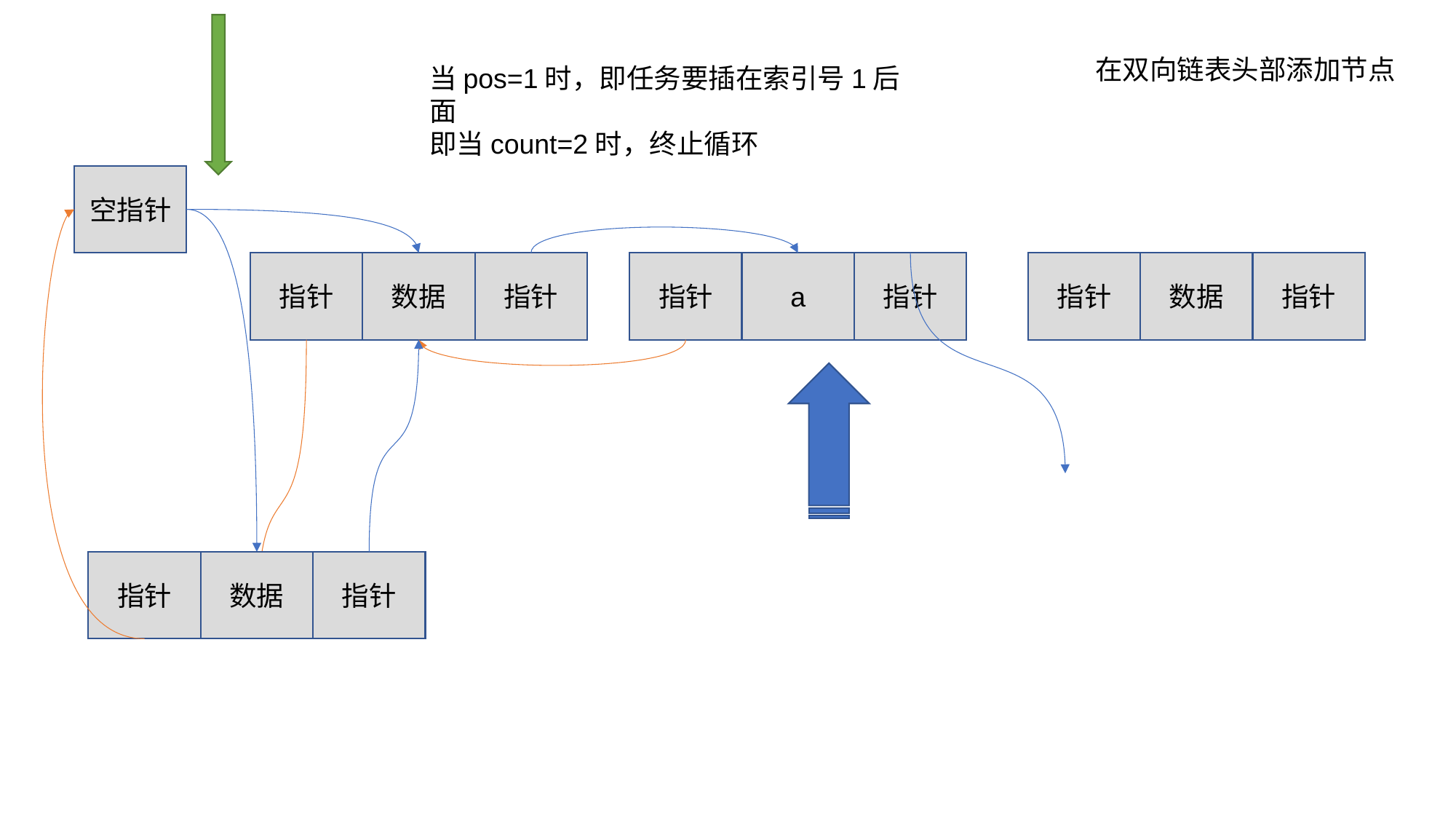

在双向链表头部添加节点
当pos=1时，即任务要插在索引号1后面
即当count=2时，终止循环
空指针
指针
指针
数据
指针
指针
a
指针
指针
数据

指针
指针
数据